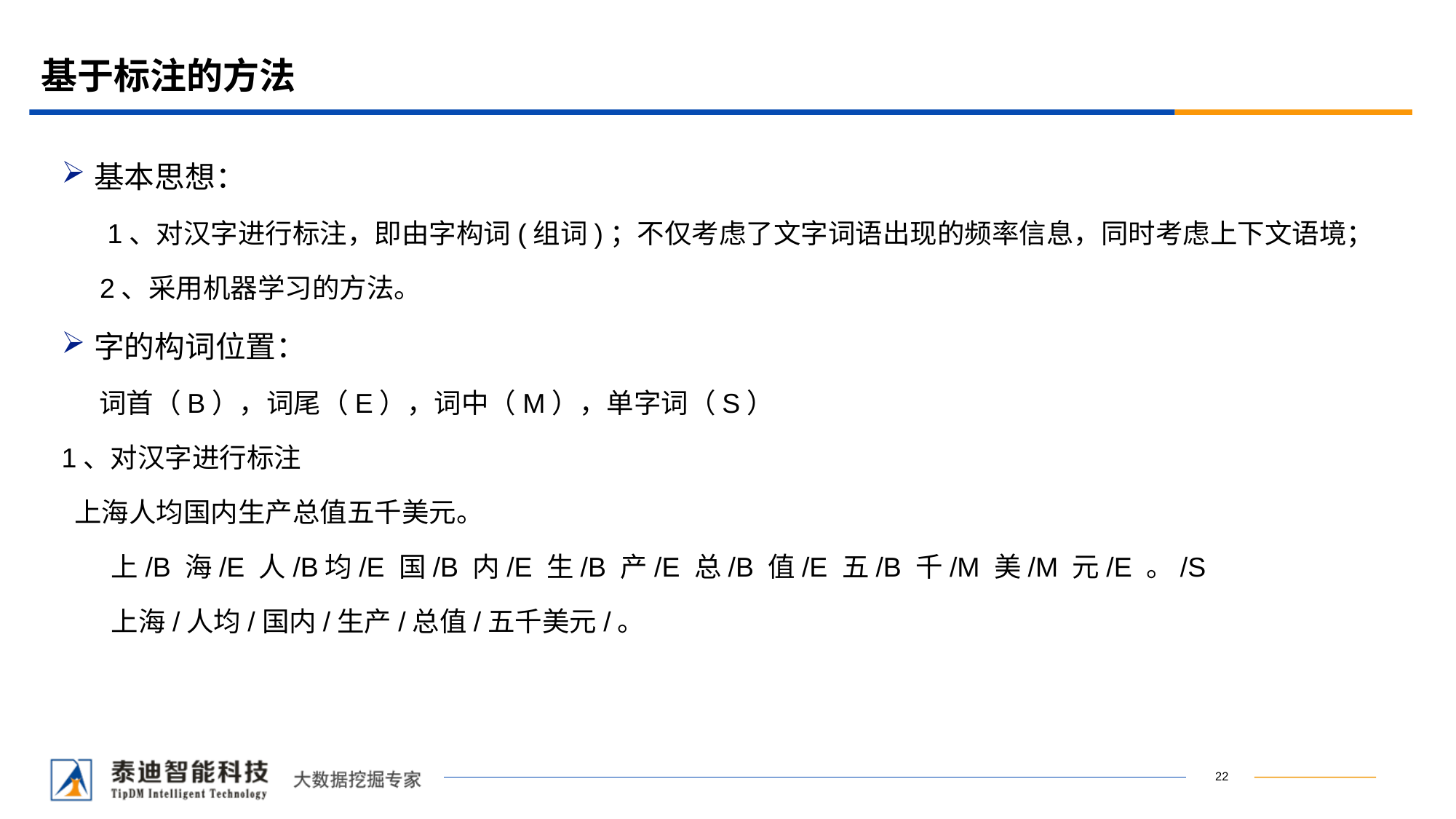

# 基于标注的方法
基本思想：
      1、对汉字进行标注，即由字构词(组词)；不仅考虑了文字词语出现的频率信息，同时考虑上下文语境；
     2、采用机器学习的方法。
字的构词位置：
     词首（B），词尾（E），词中（M），单字词（S）
1、对汉字进行标注
 上海人均国内生产总值五千美元。
       上/B 海/E 人/B均/E 国/B 内/E 生/B 产/E 总/B 值/E 五/B 千/M 美/M 元/E 。/S
       上海/人均/国内/生产/总值/五千美元/。